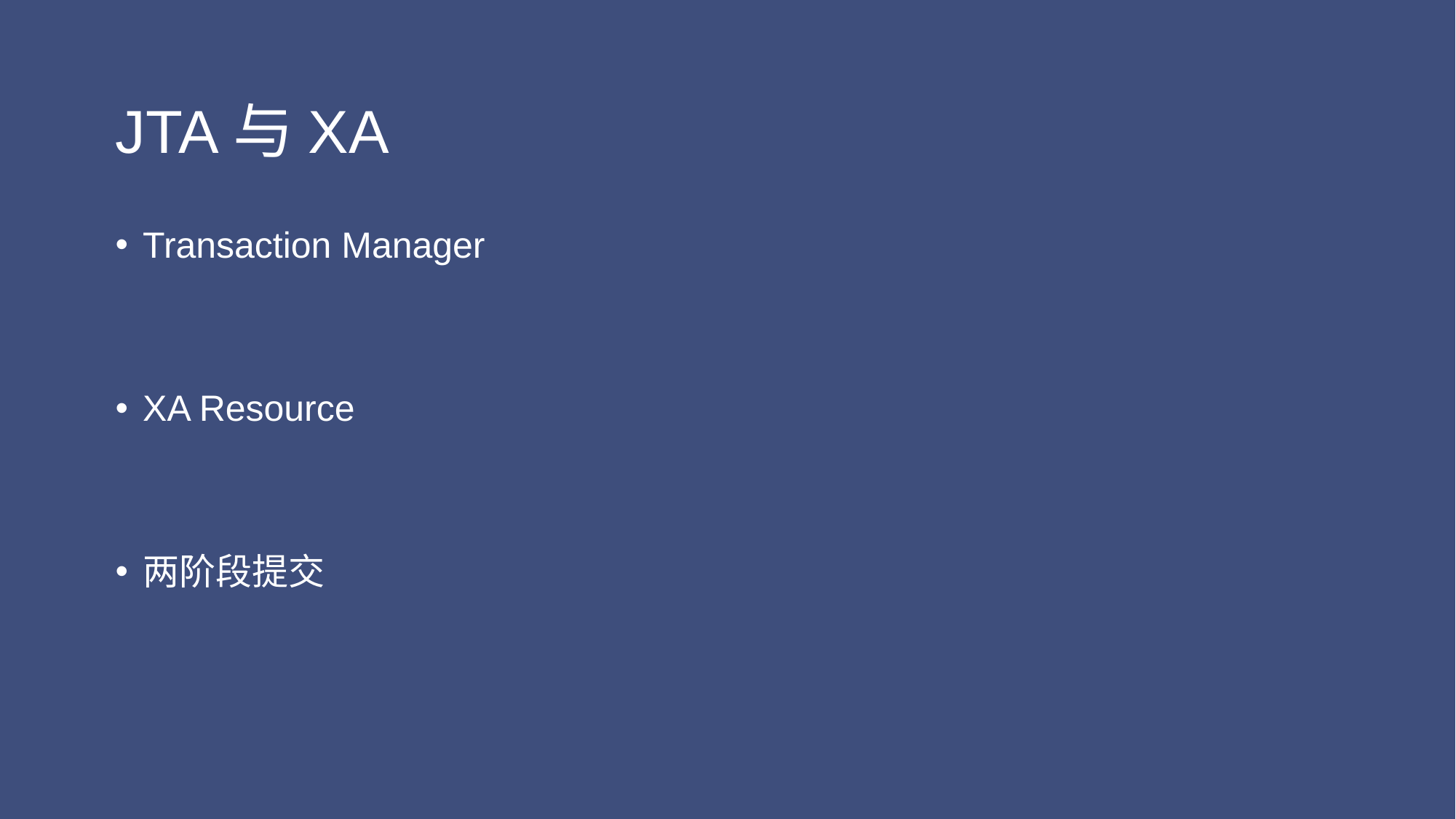

# JTA与XA
Transaction Manager

XA Resource

两阶段提交